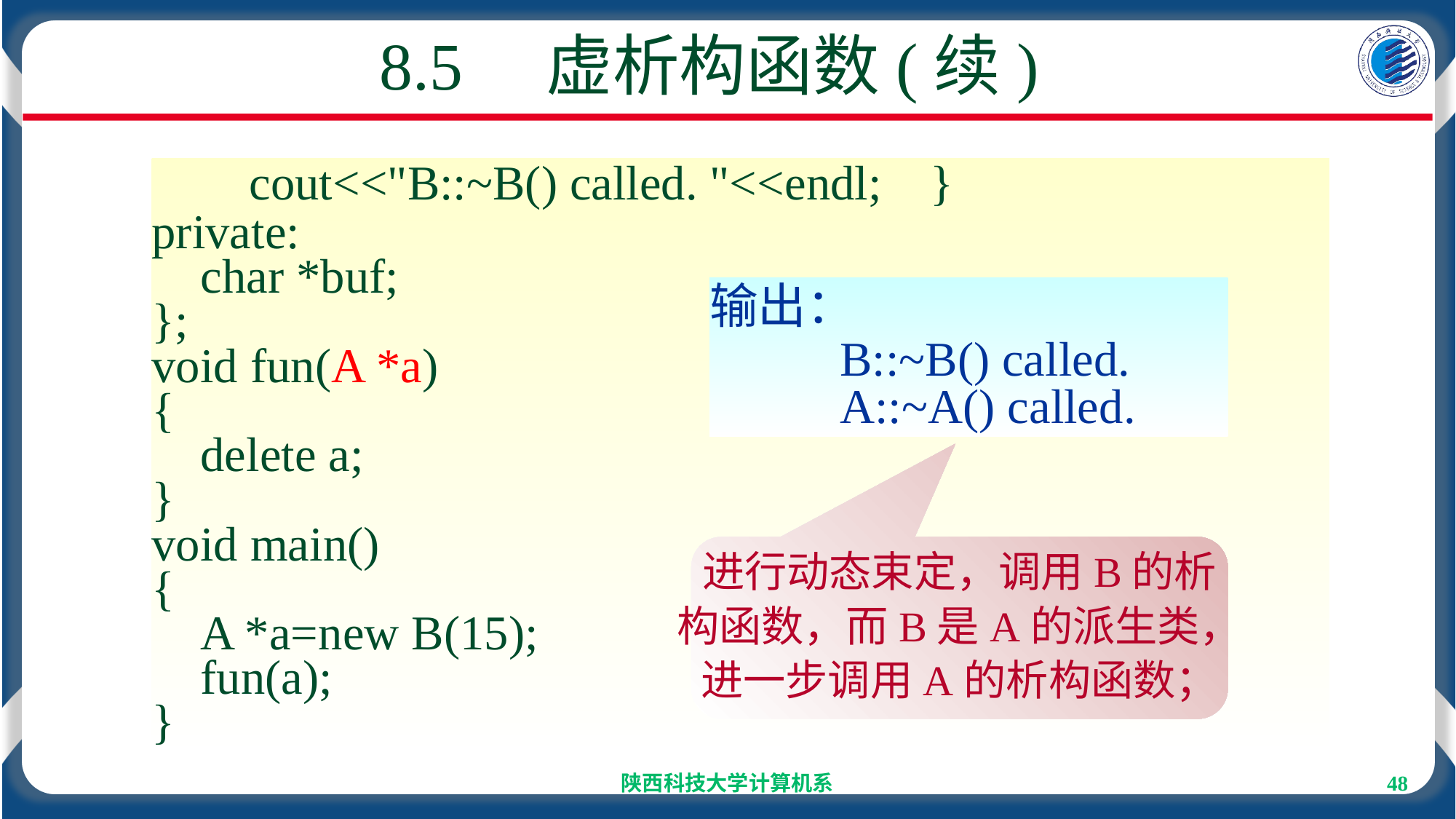

# 8.5　虚析构函数(续)
        cout<<"B::~B() called. "<<endl;    }
private:
    char *buf;
};
void fun(A *a)
{
    delete a;
}
void main()
{
    A *a=new B(15);
    fun(a);
}
输出：
　　  B::~B() called.
　　  A::~A() called.
进行动态束定，调用B的析
构函数，而B是A的派生类，
进一步调用A的析构函数；
陕西科技大学计算机系
48